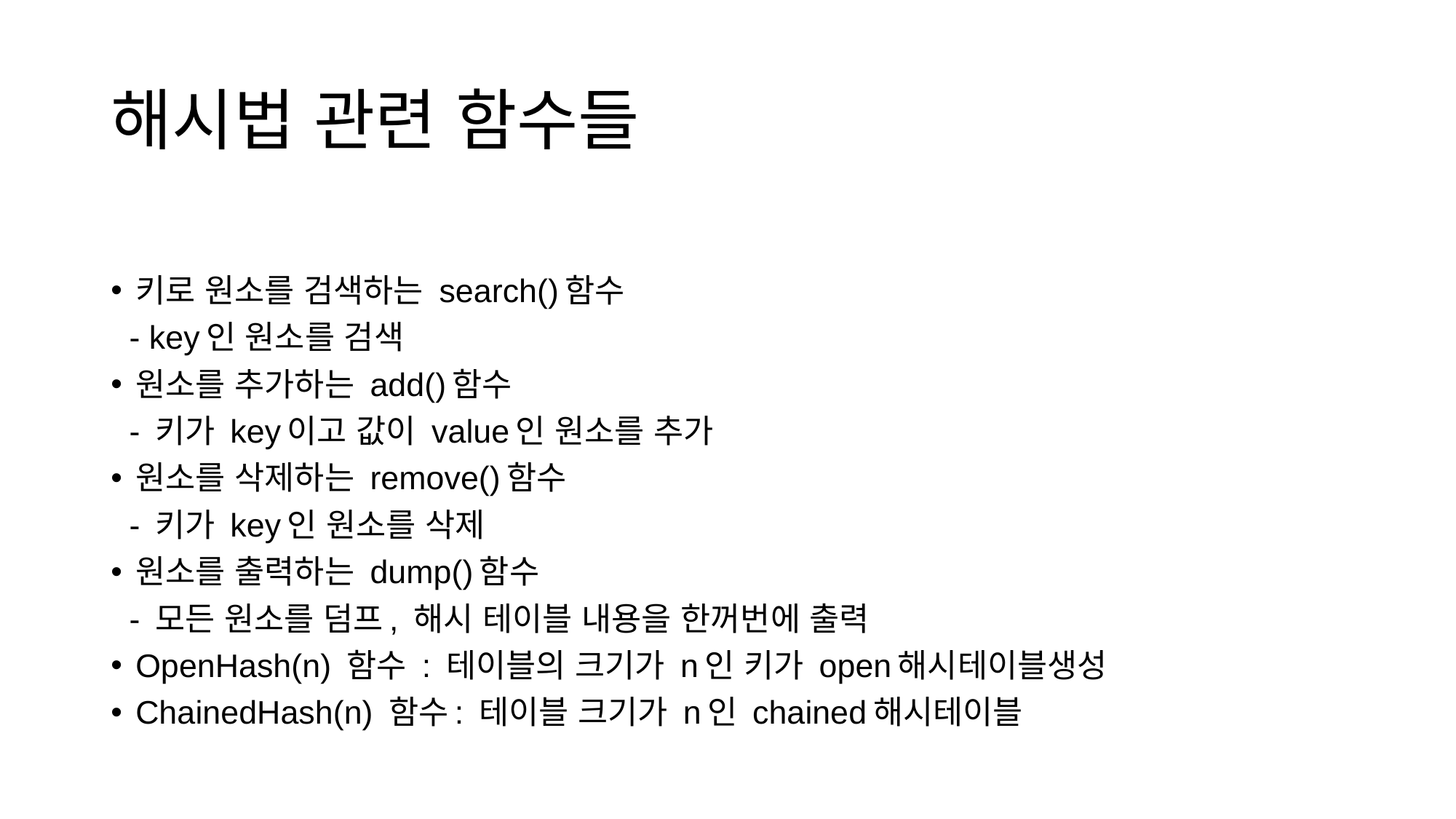

# 해시법 관련 함수들

키로 원소를 검색하는 search()함수
  - key인 원소를 검색
원소를 추가하는 add()함수
  - 키가 key이고 값이 value인 원소를 추가
원소를 삭제하는 remove()함수
  - 키가 key인 원소를 삭제
원소를 출력하는 dump()함수
  - 모든 원소를 덤프, 해시 테이블 내용을 한꺼번에 출력
OpenHash(n) 함수 : 테이블의 크기가 n인 키가 open해시테이블생성
ChainedHash(n) 함수: 테이블 크기가 n인 chained해시테이블